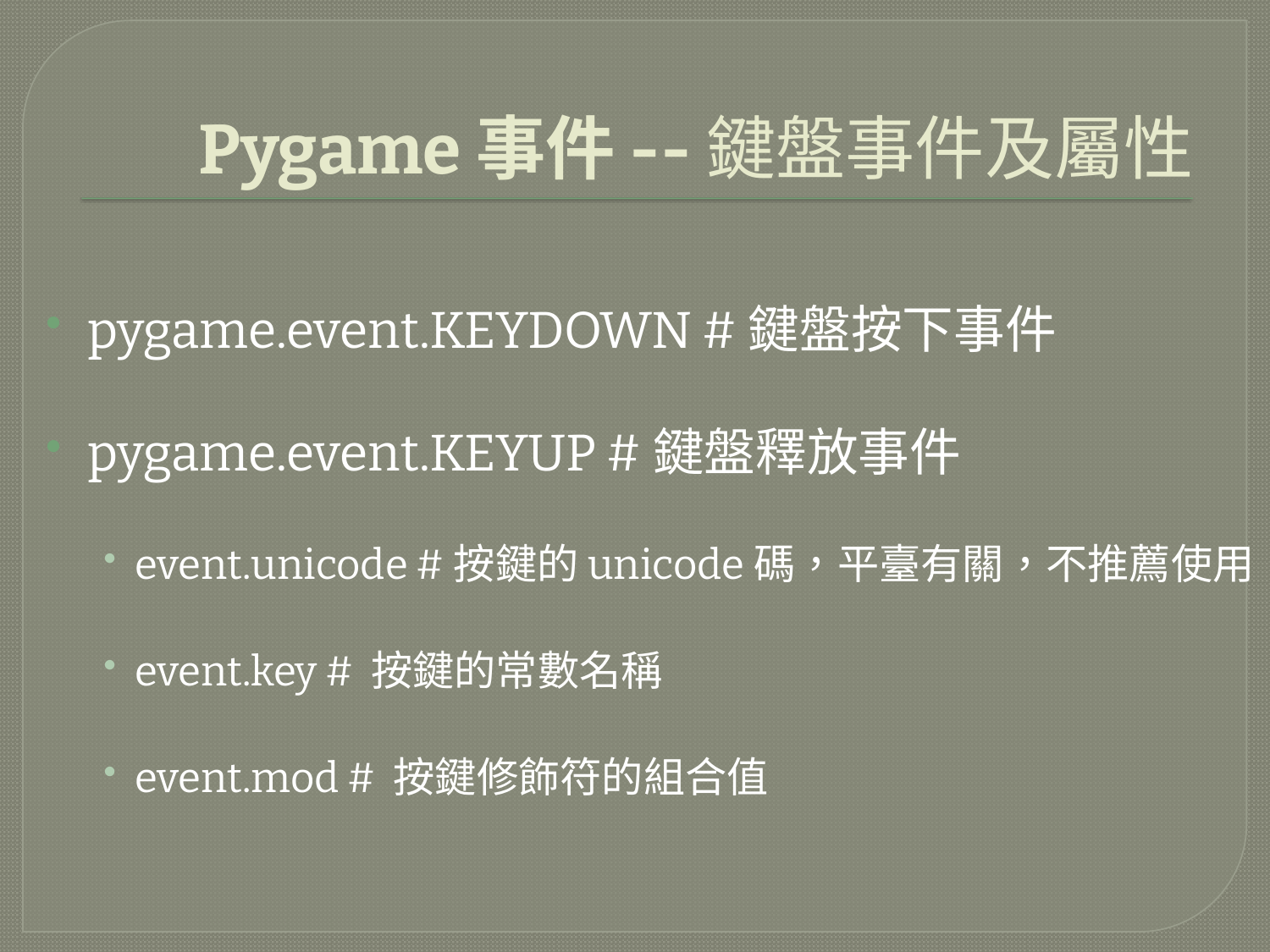

# Pygame事件--鍵盤事件及屬性
pygame.event.KEYDOWN #鍵盤按下事件
pygame.event.KEYUP #鍵盤釋放事件
event.unicode #按鍵的unicode碼，平臺有關，不推薦使用
event.key # 按鍵的常數名稱
event.mod # 按鍵修飾符的組合值